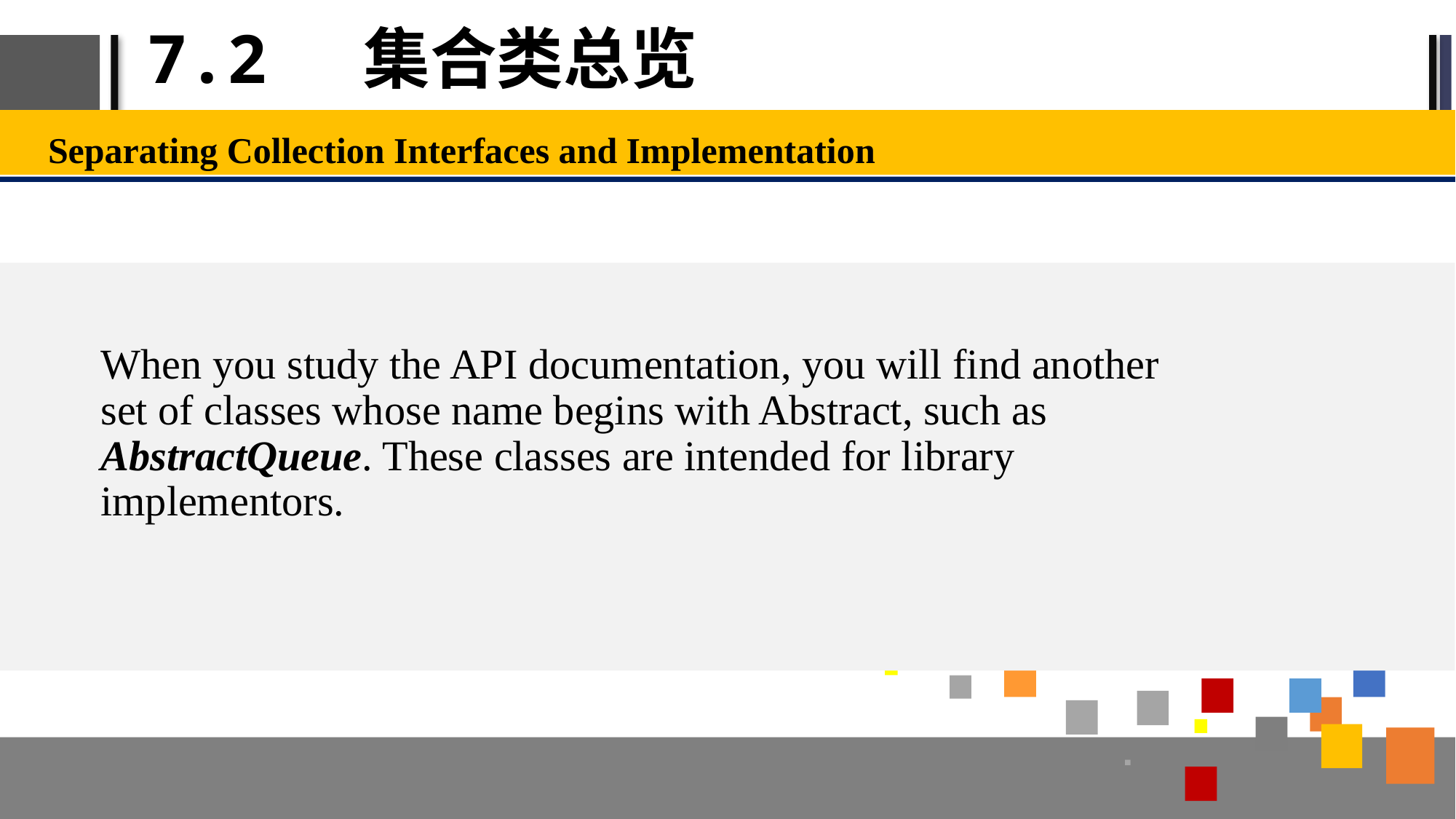

# 7.2  集合类总览

Separating Collection Interfaces and Implementation

When you study the API documentation, you will find another set of classes whose name begins with Abstract, such as AbstractQueue. These classes are intended for library implementors.